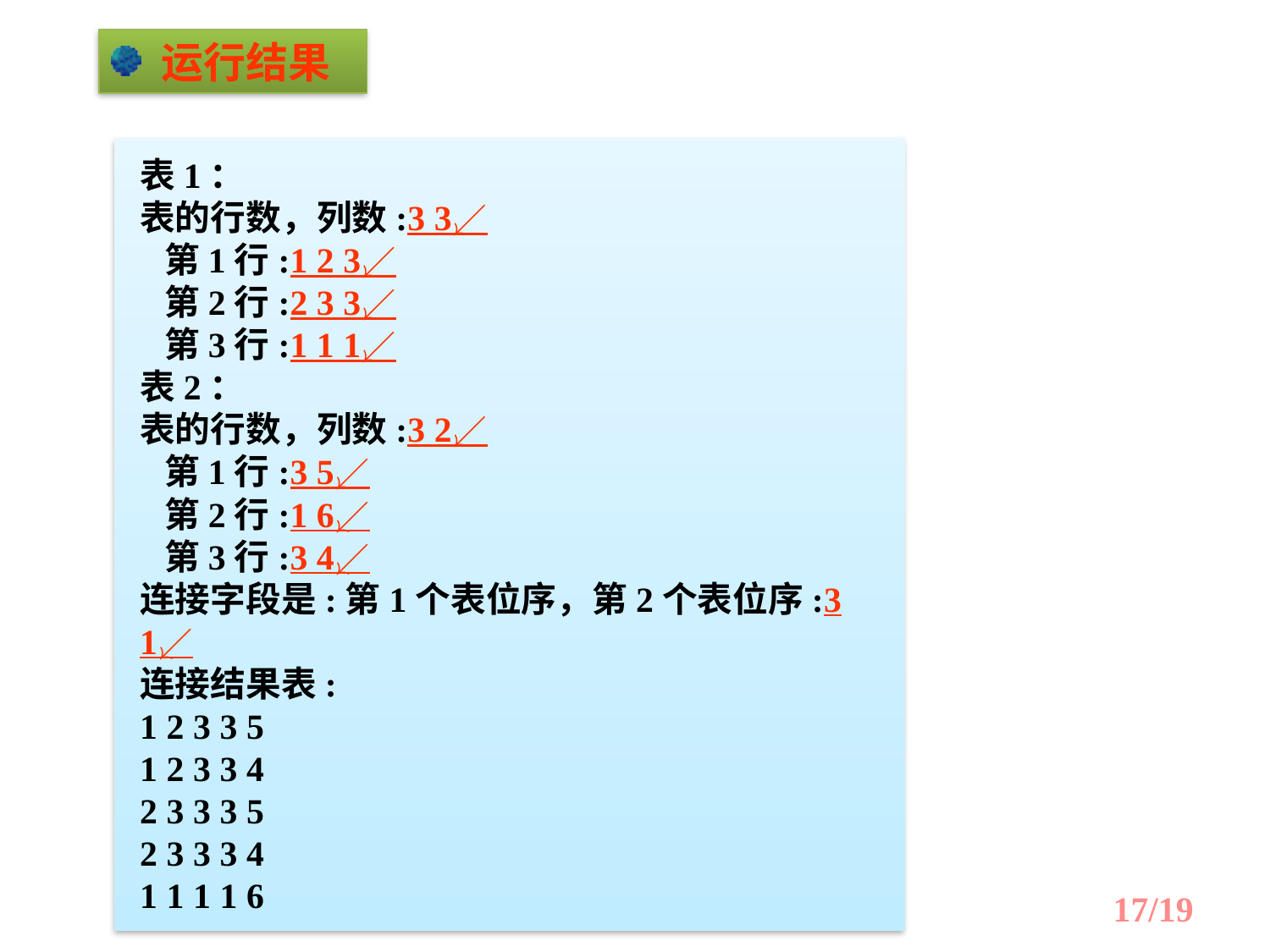

运行结果
表1：
表的行数，列数:3 3↙
  第1行:1 2 3↙
  第2行:2 3 3↙
  第3行:1 1 1↙
表2：
表的行数，列数:3 2↙
  第1行:3 5↙
  第2行:1 6↙
  第3行:3 4↙
连接字段是:第1个表位序，第2个表位序:3 1↙
连接结果表:
1 2 3 3 5
1 2 3 3 4
2 3 3 3 5
2 3 3 3 4
1 1 1 1 6
17